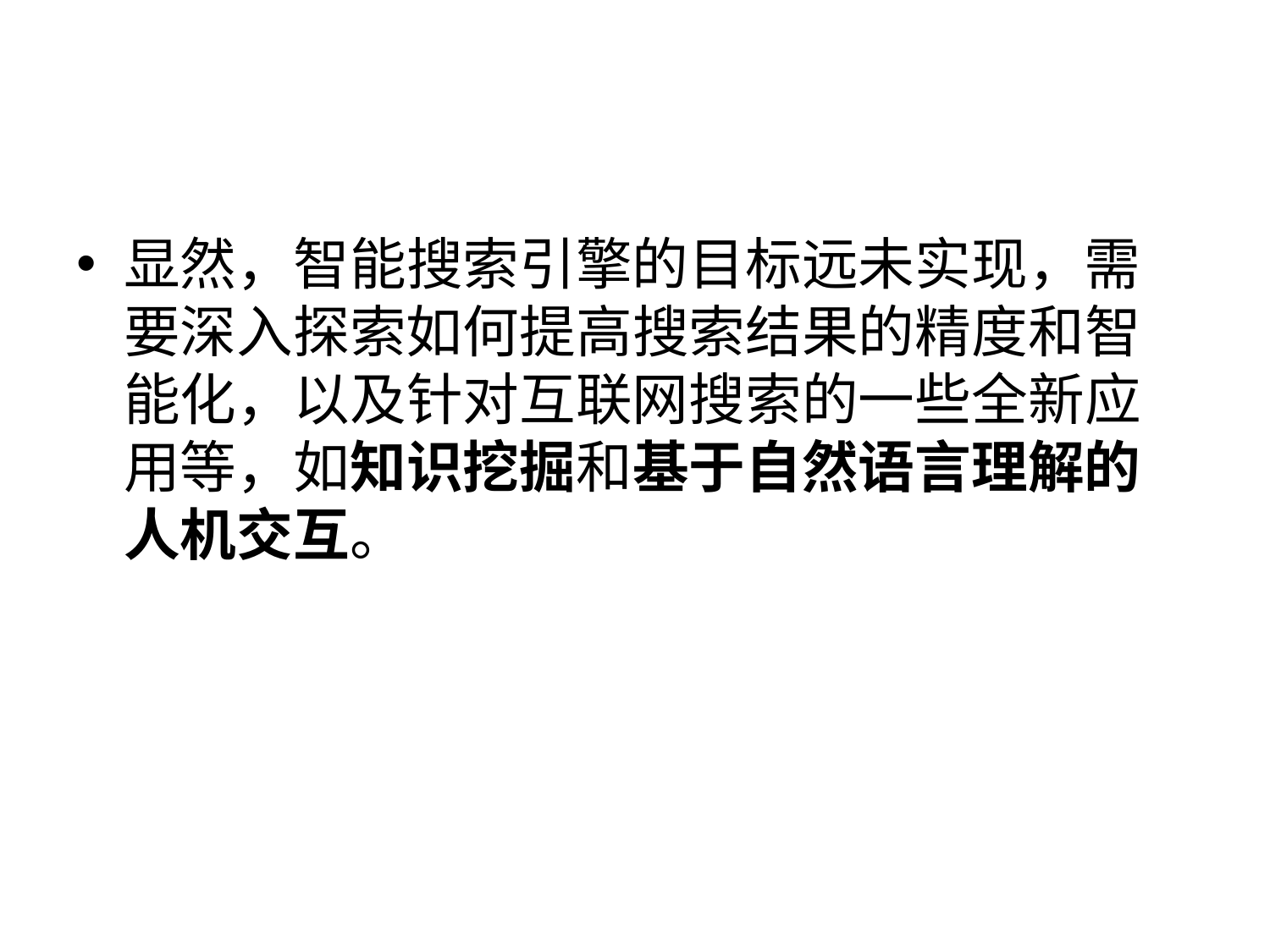

#
显然，智能搜索引擎的目标远未实现，需要深入探索如何提高搜索结果的精度和智能化，以及针对互联网搜索的一些全新应用等，如知识挖掘和基于自然语言理解的人机交互。